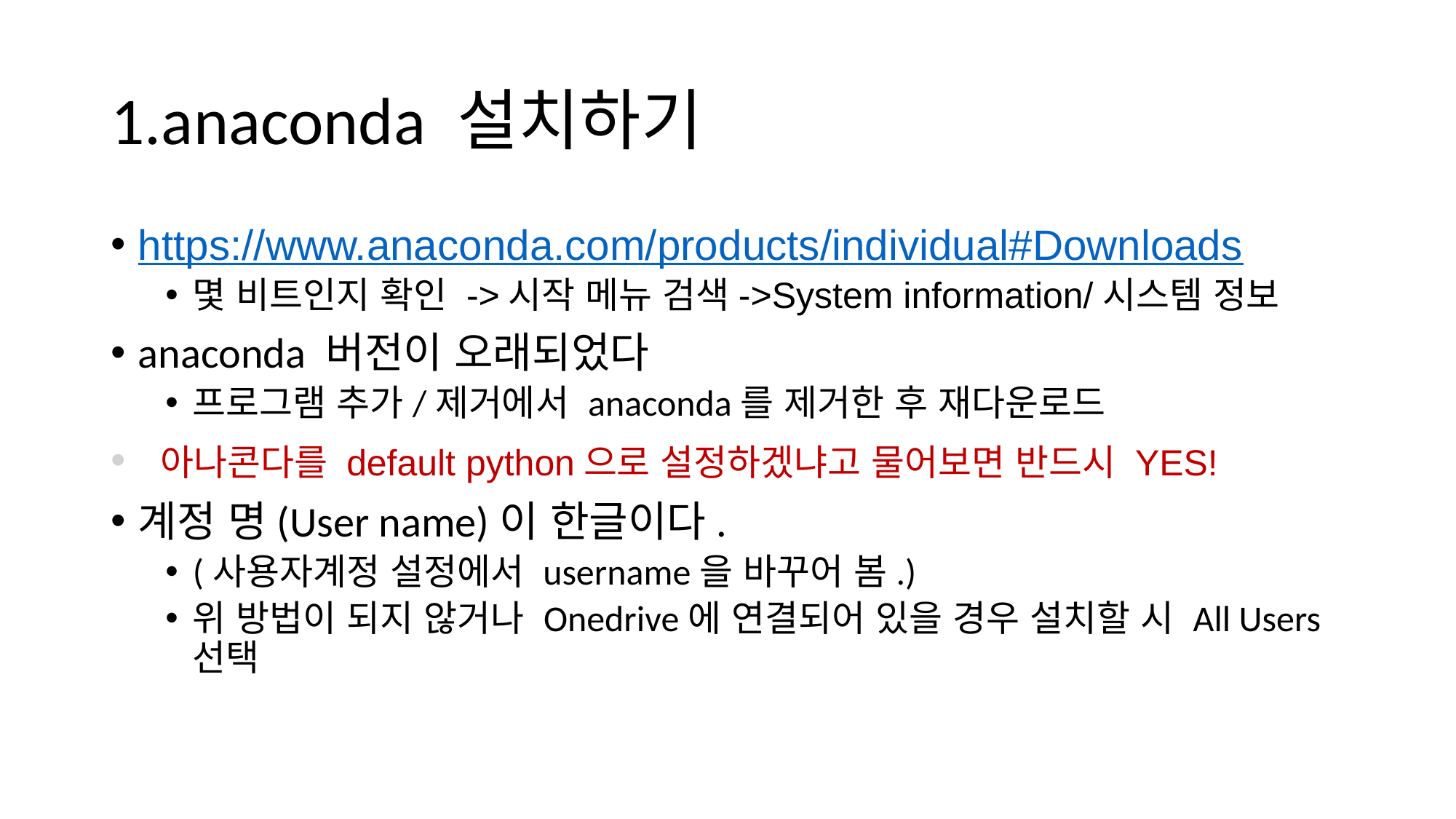

# 1.anaconda 설치하기
https://www.anaconda.com/products/individual#Downloads
몇 비트인지 확인 ->시작 메뉴 검색->System information/시스템 정보
anaconda 버전이 오래되었다
프로그램 추가/제거에서 anaconda를 제거한 후 재다운로드
 아나콘다를 default python으로 설정하겠냐고 물어보면 반드시 YES!
계정 명(User name)이 한글이다.
(사용자계정 설정에서 username을 바꾸어 봄.)
위 방법이 되지 않거나 Onedrive에 연결되어 있을 경우 설치할 시 All Users 선택